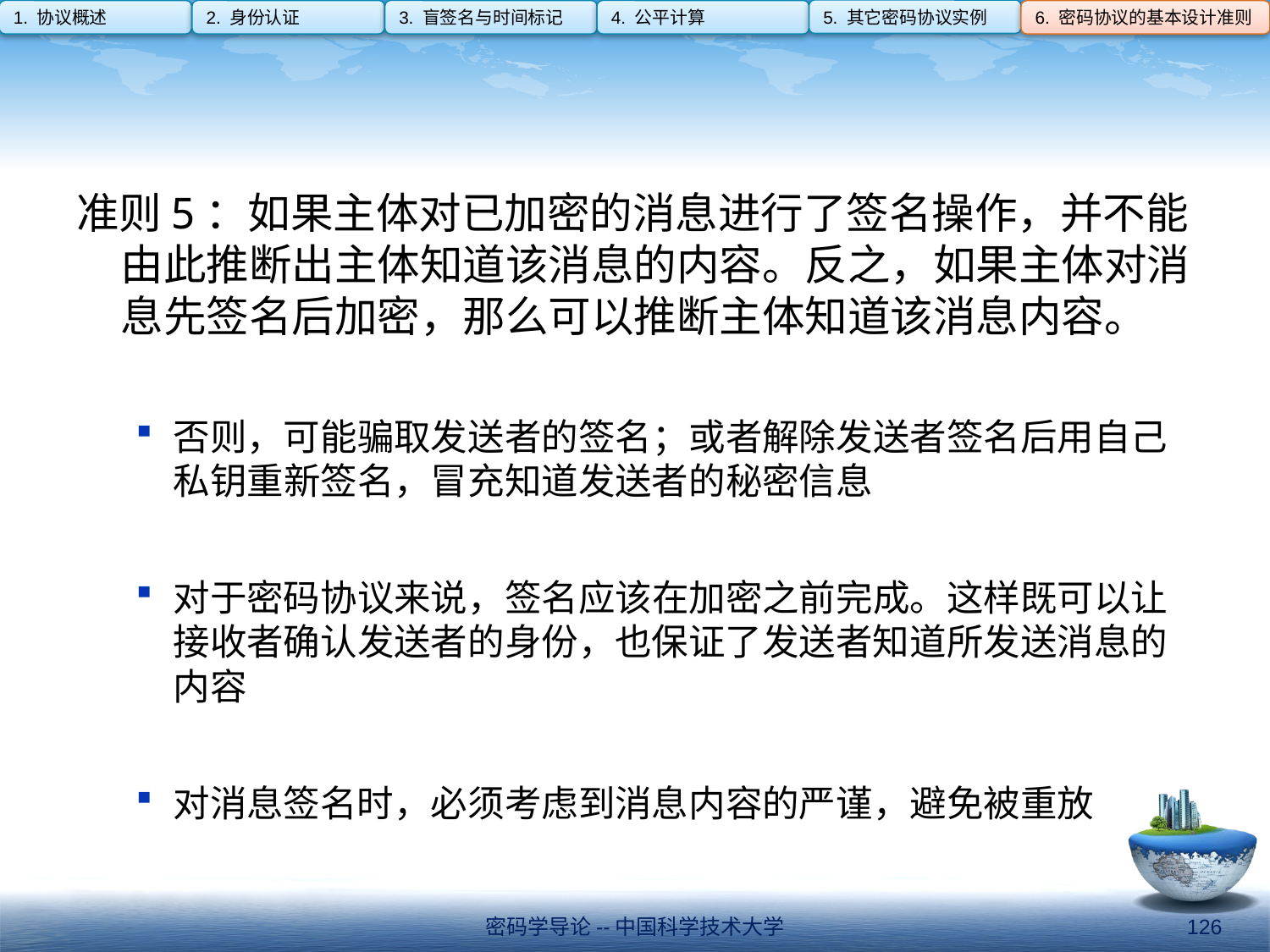

5. 其它密码协议实例
1. 协议概述
2. 身份认证
3. 盲签名与时间标记
4. 公平计算
6. 密码协议的基本设计准则
#
准则5：如果主体对已加密的消息进行了签名操作，并不能由此推断出主体知道该消息的内容。反之，如果主体对消息先签名后加密，那么可以推断主体知道该消息内容。

否则，可能骗取发送者的签名；或者解除发送者签名后用自己私钥重新签名，冒充知道发送者的秘密信息

对于密码协议来说，签名应该在加密之前完成。这样既可以让接收者确认发送者的身份，也保证了发送者知道所发送消息的内容

对消息签名时，必须考虑到消息内容的严谨，避免被重放
密码学导论--中国科学技术大学
126